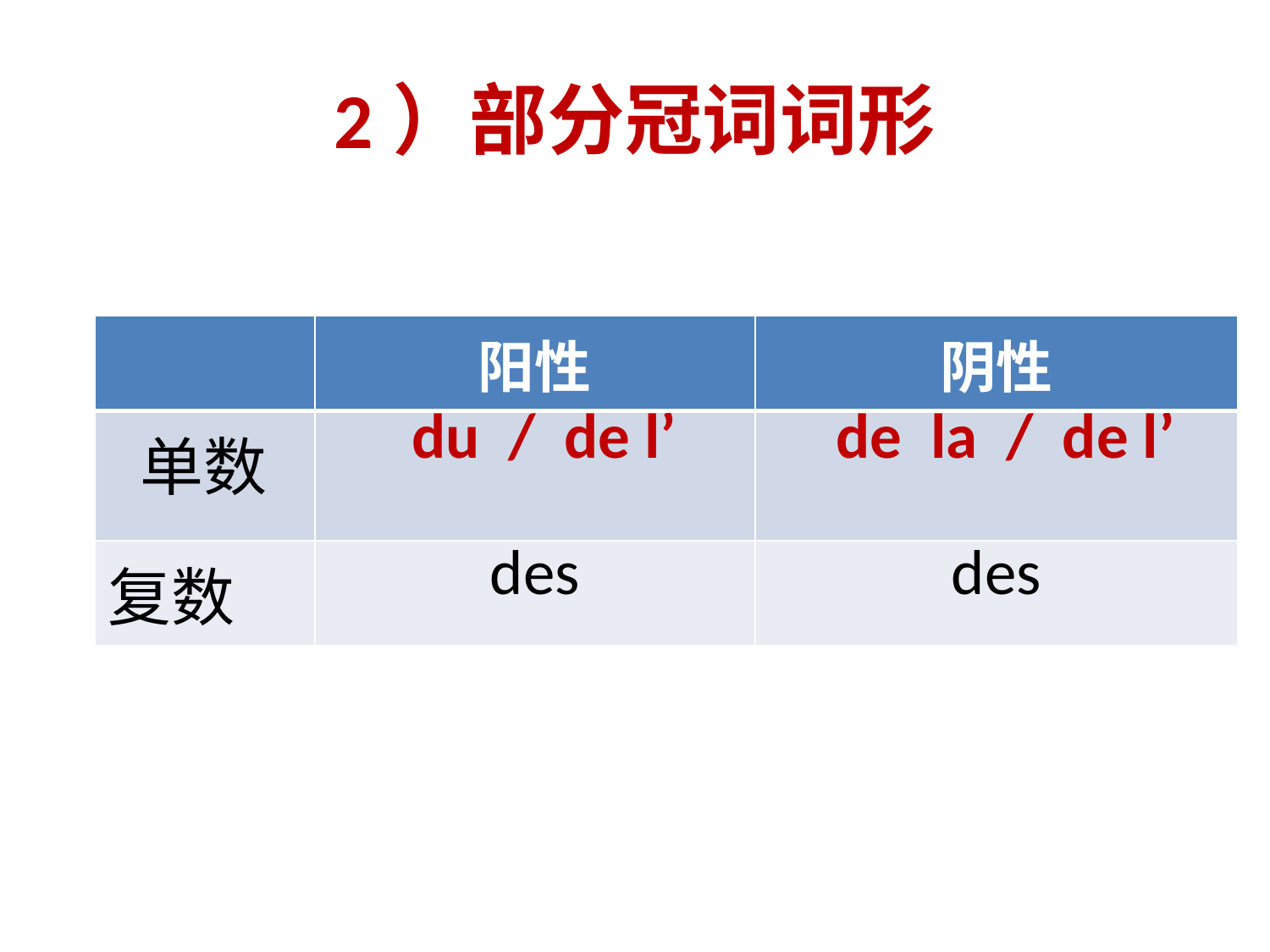

# 2）部分冠词词形
|  | 阳性 | 阴性 |
| --- | --- | --- |
| 单数 | du / de l’ | de la / de l’ |
| 复数 | des | des |